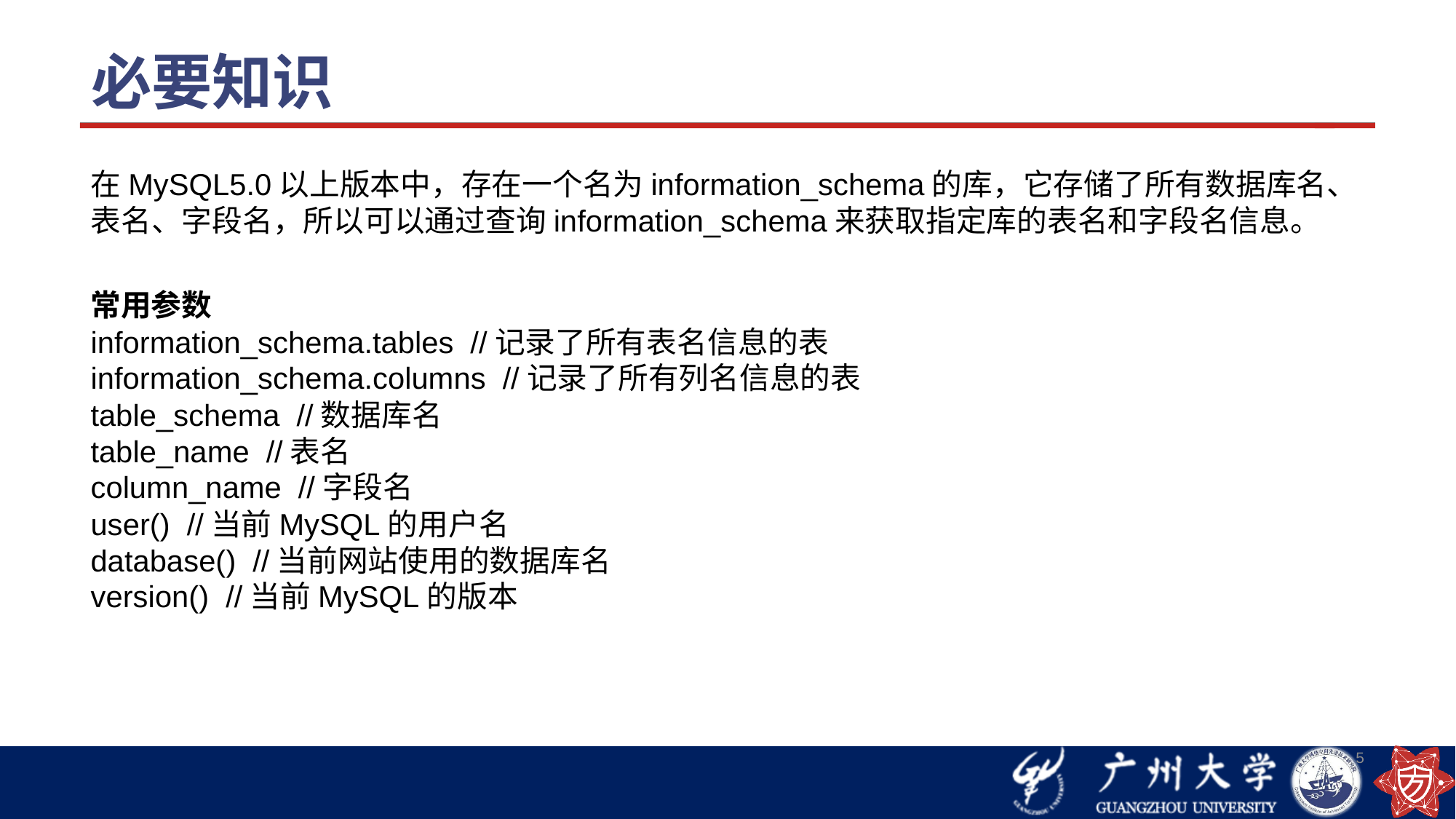

# 必要知识
在MySQL5.0以上版本中，存在一个名为information_schema的库，它存储了所有数据库名、表名、字段名，所以可以通过查询information_schema来获取指定库的表名和字段名信息。
常用参数
information_schema.tables  //记录了所有表名信息的表information_schema.columns  //记录了所有列名信息的表
table_schema  //数据库名
table_name  //表名
column_name  //字段名
user()  //当前MySQL的用户名
database()  //当前网站使用的数据库名
version()  //当前MySQL的版本
5